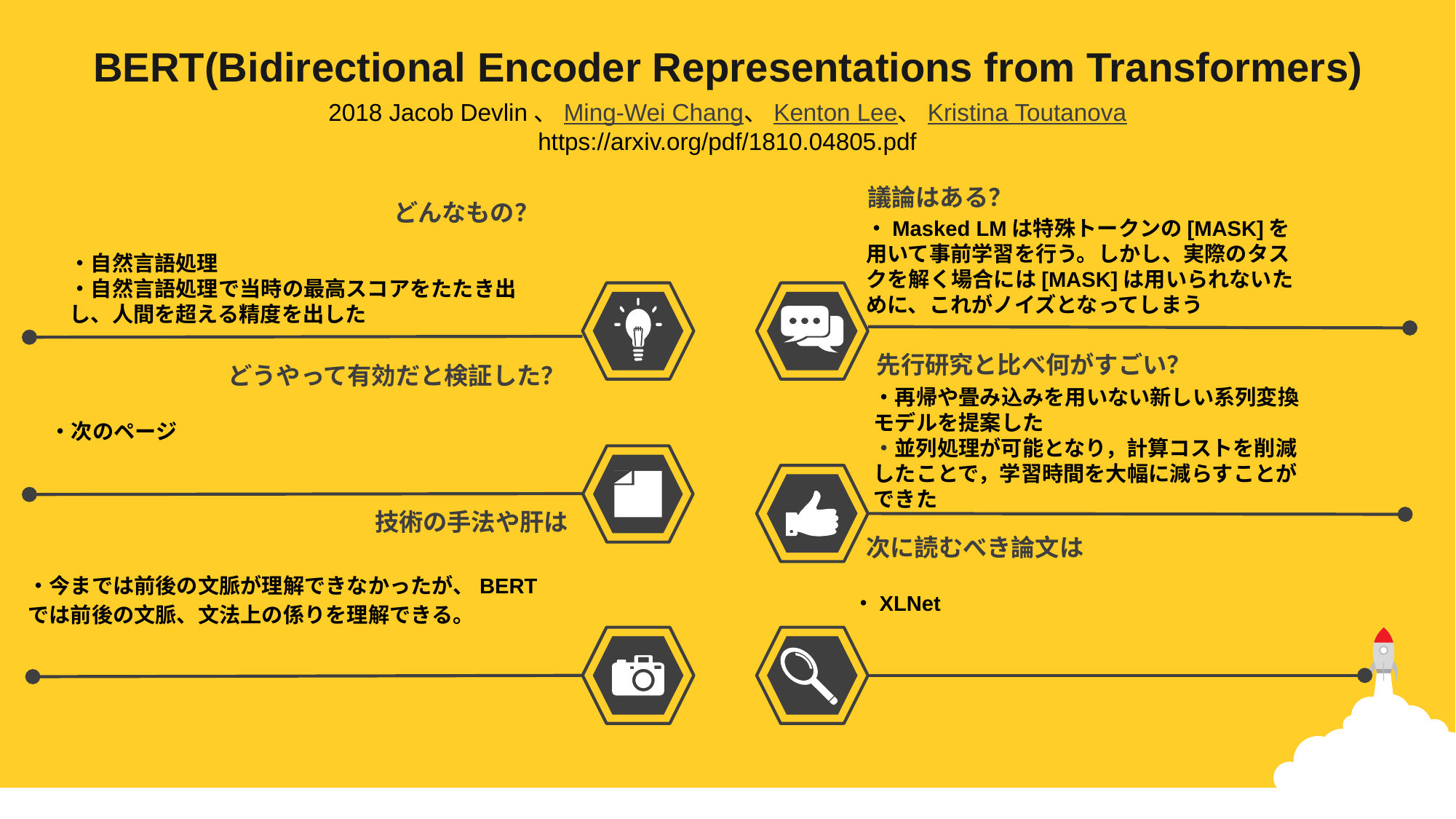

BERT(Bidirectional Encoder Representations from Transformers)
2018 Jacob Devlin、Ming-Wei Chang、Kenton Lee、Kristina Toutanova
https://arxiv.org/pdf/1810.04805.pdf
議論はある？
・Masked LMは特殊トークンの[MASK]を用いて事前学習を行う。しかし、実際のタスクを解く場合には[MASK]は用いられないために、これがノイズとなってしまう
どんなもの？

・自然言語処理
・自然言語処理で当時の最高スコアをたたき出し、人間を超える精度を出した

先行研究と比べ何がすごい？
・再帰や畳み込みを用いない新しい系列変換モデルを提案した
・並列処理が可能となり，計算コストを削減したことで，学習時間を大幅に減らすことができた
どうやって有効だと検証した？

・次のページ

技術の手法や肝は

・今までは前後の文脈が理解できなかったが、BERTでは前後の文脈、文法上の係りを理解できる。

次に読むべき論文は

・XLNet